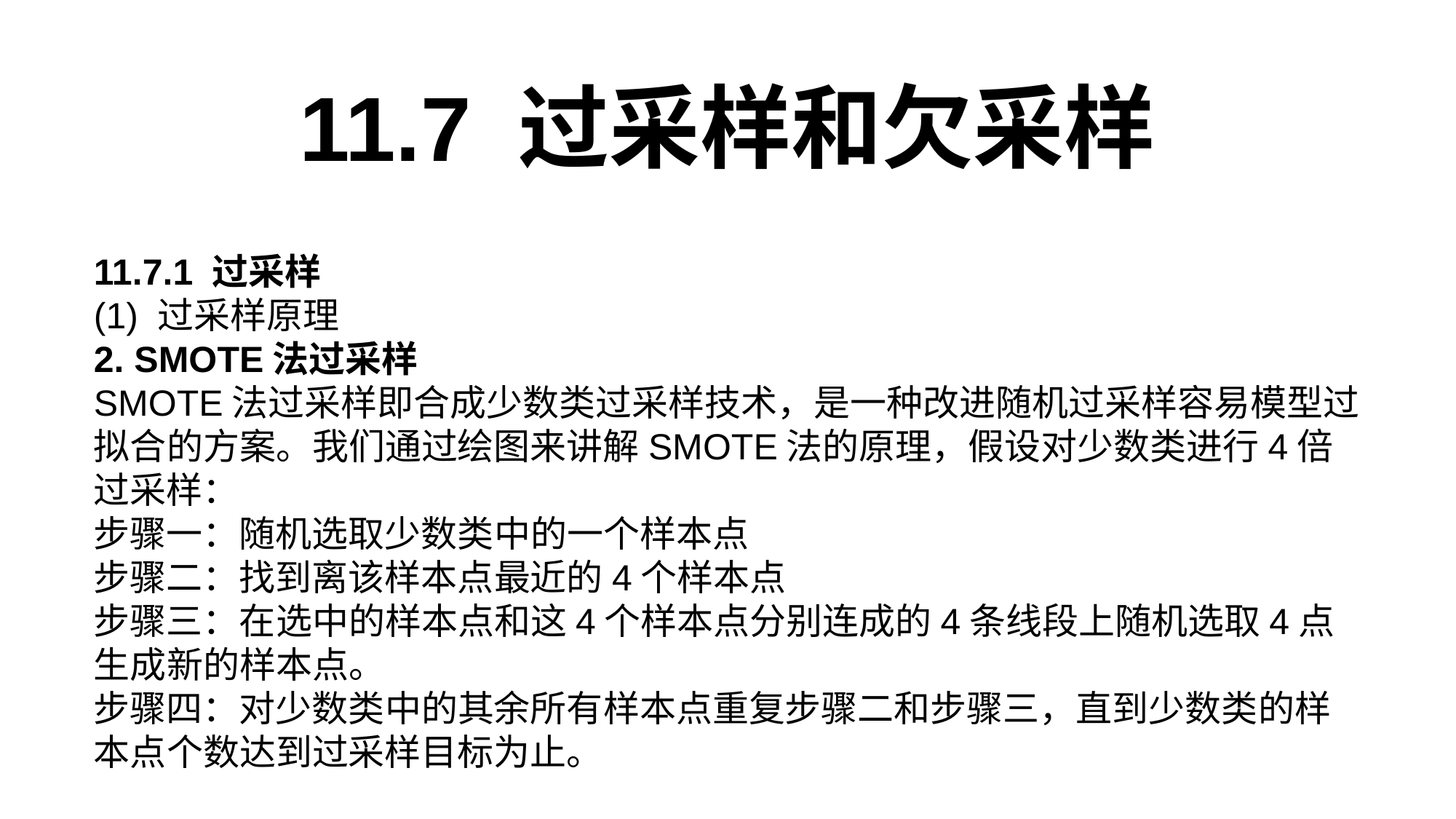

11.7 过采样和欠采样
11.7.1 过采样
(1) 过采样原理
2. SMOTE法过采样
SMOTE法过采样即合成少数类过采样技术，是一种改进随机过采样容易模型过拟合的方案。我们通过绘图来讲解SMOTE法的原理，假设对少数类进行4倍过采样：
步骤一：随机选取少数类中的一个样本点
步骤二：找到离该样本点最近的4个样本点
步骤三：在选中的样本点和这4个样本点分别连成的4条线段上随机选取4点生成新的样本点。
步骤四：对少数类中的其余所有样本点重复步骤二和步骤三，直到少数类的样本点个数达到过采样目标为止。